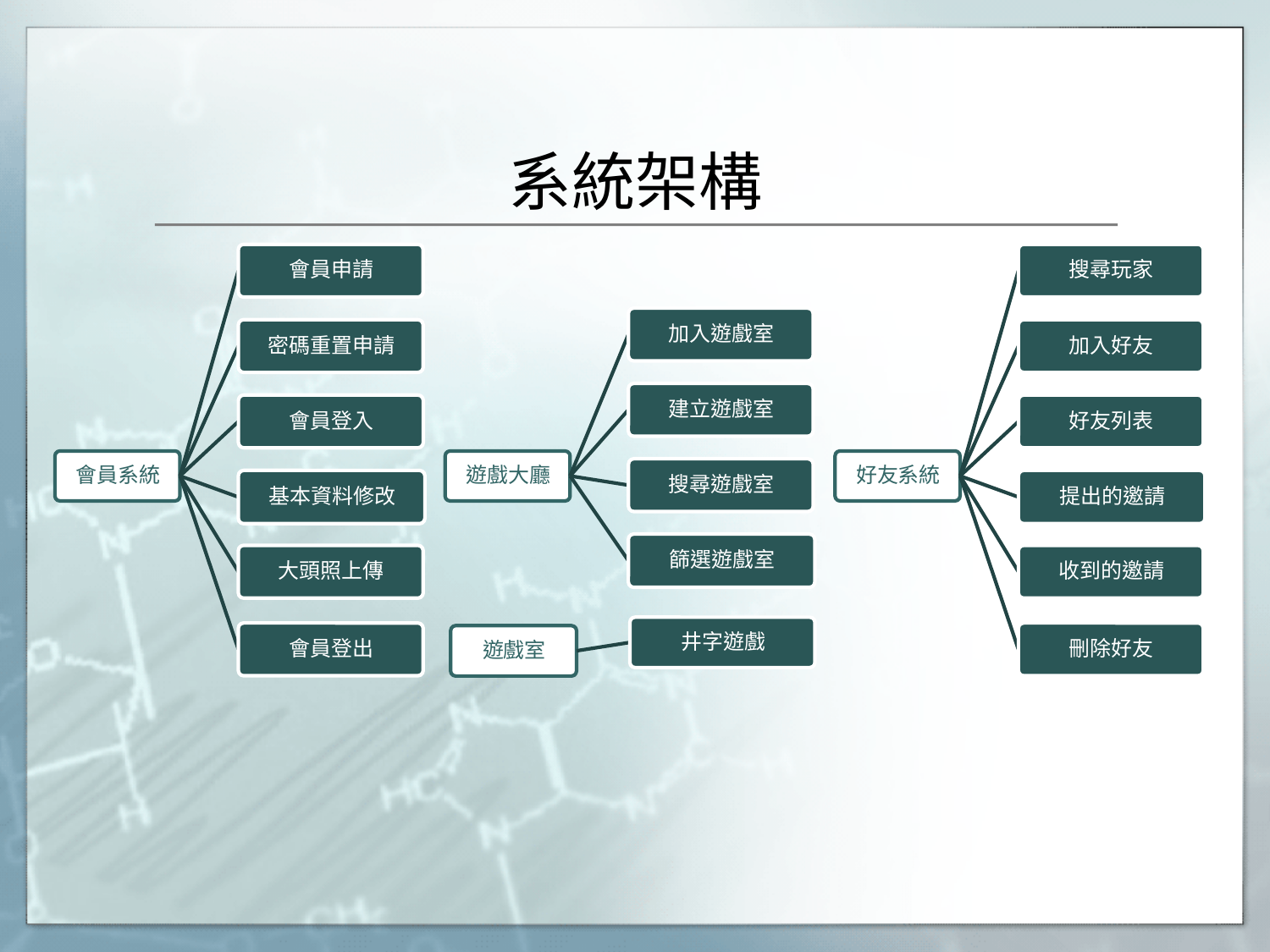

# 系統架構
會員系統

會員申請

密碼重置申請

會員登入

基本資料修改

大頭照上傳

會員登出
好友系統

搜尋玩家

加入好友

好友列表

提出的邀請

收到的邀請

刪除好友
遊戲大廳

加入遊戲室

建立遊戲室

搜尋遊戲室

篩選遊戲室
遊戲室

井字遊戲